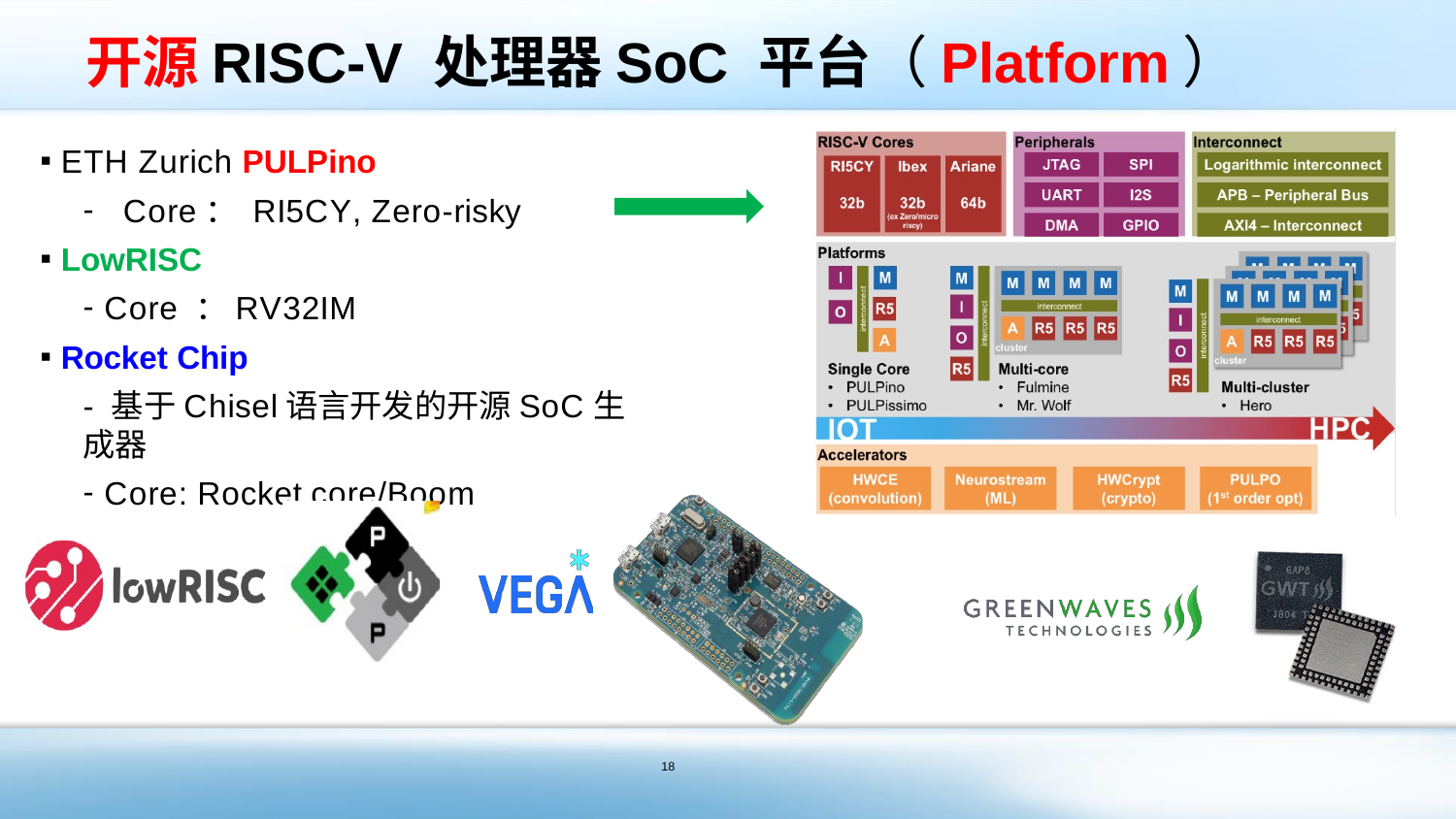

# 开源RISC-V 处理器SoC 平台（Platform）

ETH Zurich PULPino
Core： RI5CY, Zero-risky
LowRISC
Core ：RV32IM
Rocket Chip
- 基于Chisel语言开发的开源SoC生成器
Core: Rocket core/Boom

18